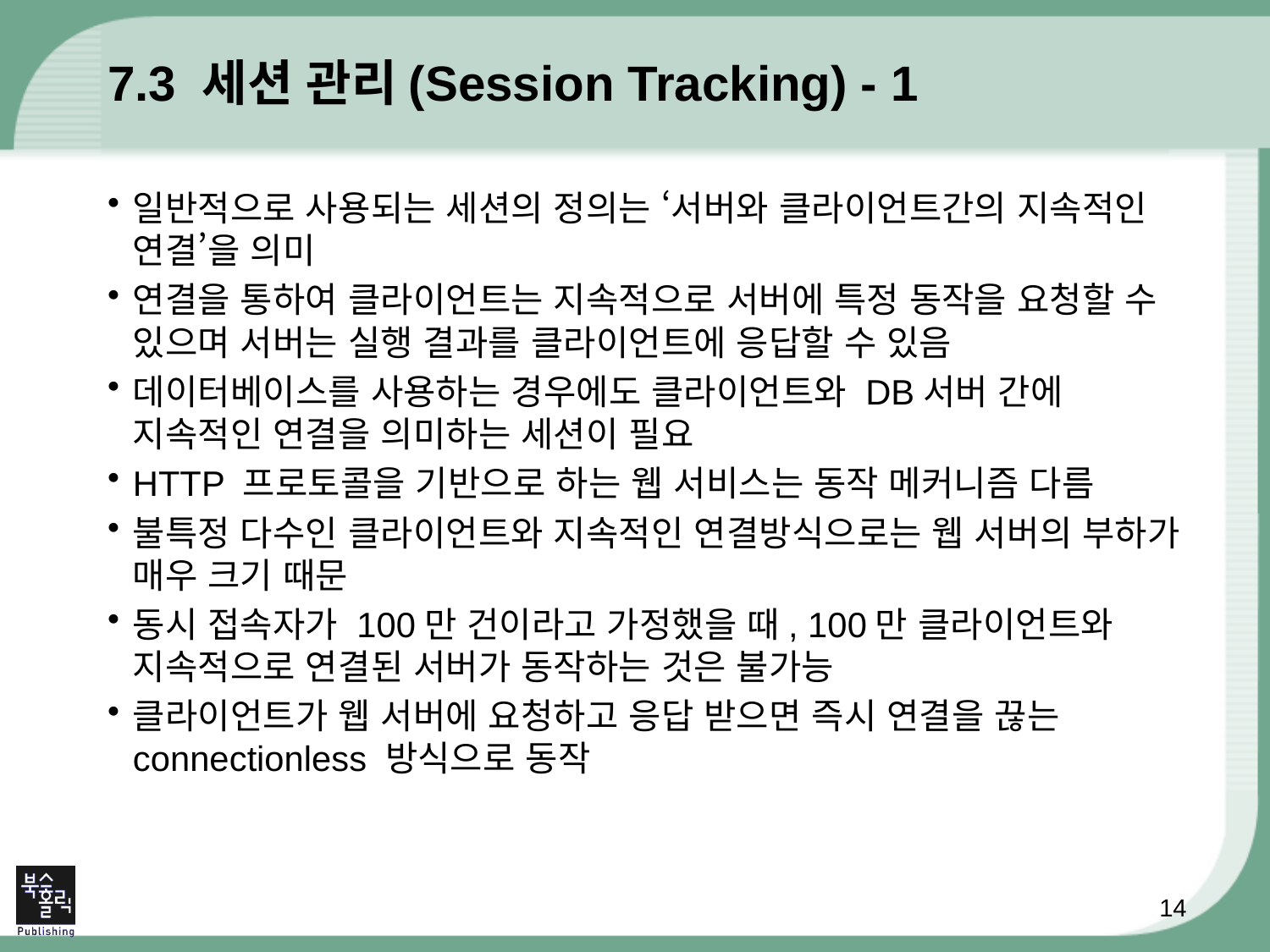

# 7.3 세션 관리(Session Tracking) - 1
일반적으로 사용되는 세션의 정의는 ‘서버와 클라이언트간의 지속적인 연결’을 의미
연결을 통하여 클라이언트는 지속적으로 서버에 특정 동작을 요청할 수 있으며 서버는 실행 결과를 클라이언트에 응답할 수 있음
데이터베이스를 사용하는 경우에도 클라이언트와 DB서버 간에 지속적인 연결을 의미하는 세션이 필요
HTTP 프로토콜을 기반으로 하는 웹 서비스는 동작 메커니즘 다름
불특정 다수인 클라이언트와 지속적인 연결방식으로는 웹 서버의 부하가 매우 크기 때문
동시 접속자가 100만 건이라고 가정했을 때, 100만 클라이언트와 지속적으로 연결된 서버가 동작하는 것은 불가능
클라이언트가 웹 서버에 요청하고 응답 받으면 즉시 연결을 끊는connectionless 방식으로 동작
14